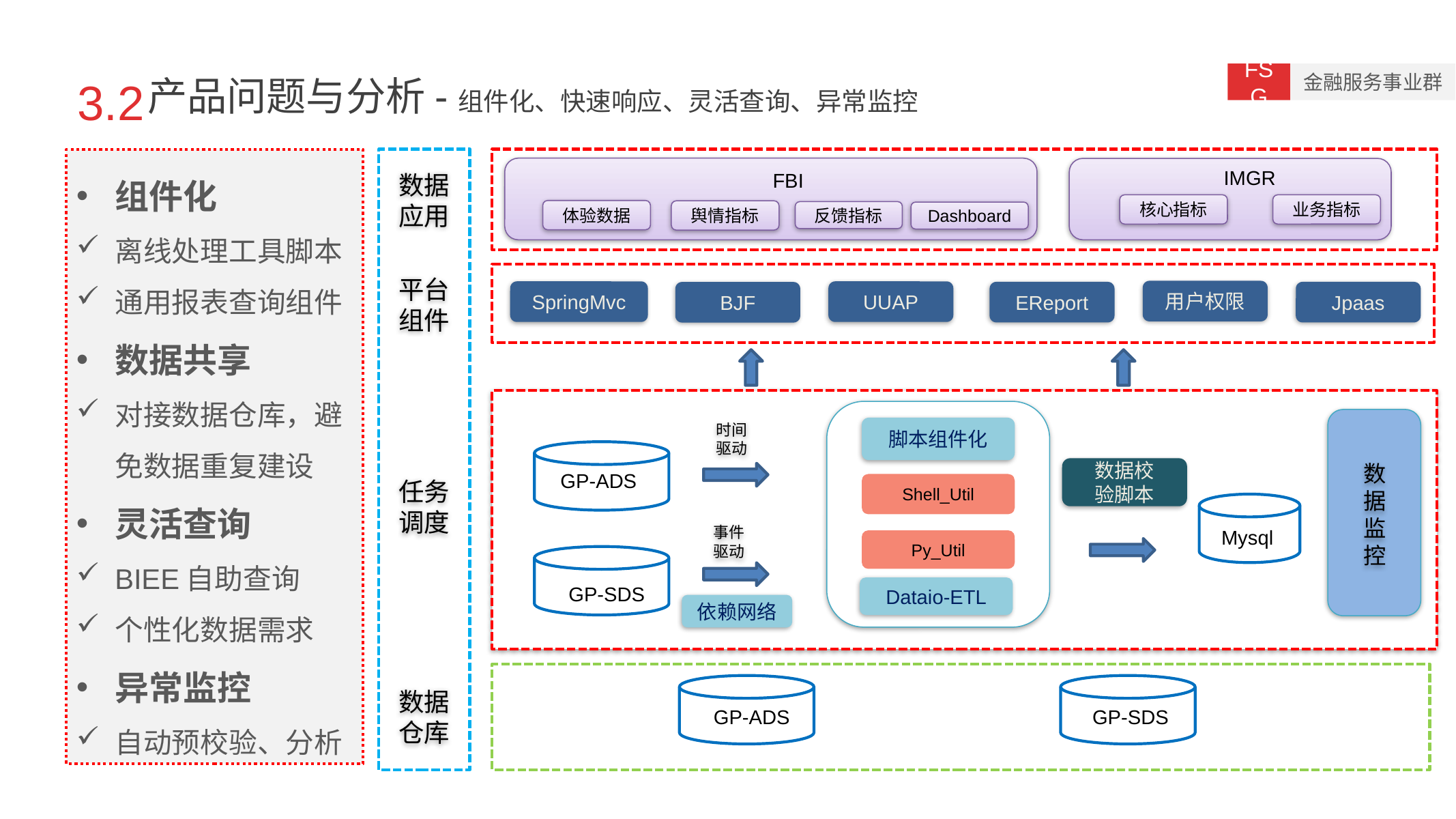

3.2
产品问题与分析-组件化、快速响应、灵活查询、异常监控
数据
应用

IMGR
FBI
体验数据
反馈指标

Shell_Util
Py_Util

组件化
离线处理工具脚本
通用报表查询组件
数据共享
对接数据仓库，避免数据重复建设
灵活查询
BIEE自助查询
个性化数据需求
异常监控
自动预校验、分析
核心指标
业务指标
舆情指标
Dashboard
平台
组件

用户权限
UUAP
SpringMvc
EReport
Jpaas
BJF

时间
驱动
脚本组件化

任务
调度
数据监控
数据校
验脚本

GP-ADS

Mysql
事件
驱动

GP-SDS
Dataio-ETL
依赖网络
数据
仓库

GP-ADS
GP-SDS